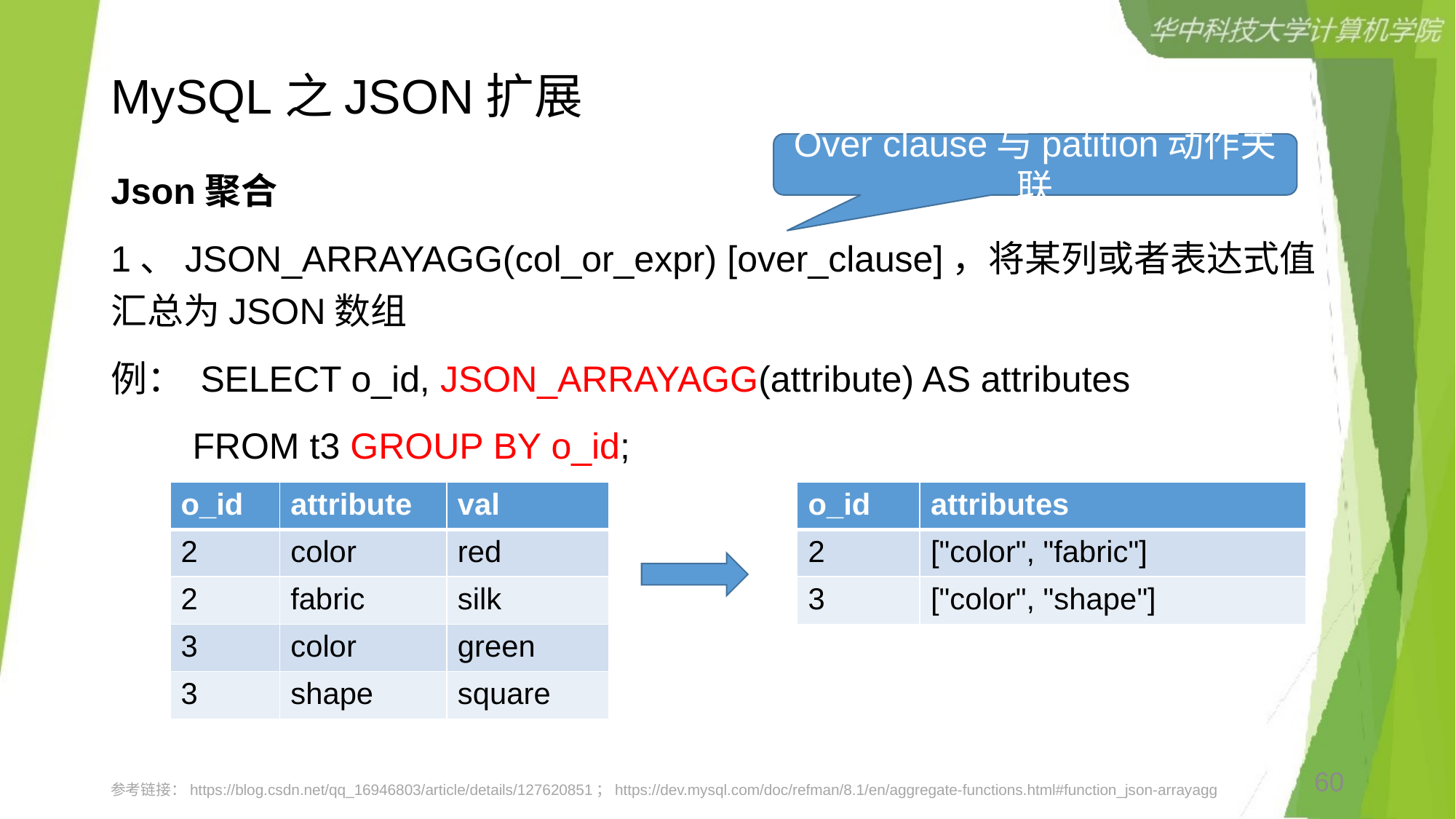

# MySQL之JSON扩展
Over clause与patition动作关联
Json聚合
1、JSON_ARRAYAGG(col_or_expr) [over_clause]，将某列或者表达式值汇总为JSON数组
例： SELECT o_id, JSON_ARRAYAGG(attribute) AS attributes
        FROM t3 GROUP BY o_id;
| o\_id | attribute | val |
| --- | --- | --- |
| 2 | color | red |
| 2 | fabric | silk |
| 3 | color | green |
| 3 | shape | square |
| o\_id | attributes |
| --- | --- |
| 2 | ["color", "fabric"] |
| 3 | ["color", "shape"] |

60
参考链接：https://blog.csdn.net/qq_16946803/article/details/127620851；https://dev.mysql.com/doc/refman/8.1/en/aggregate-functions.html#function_json-arrayagg